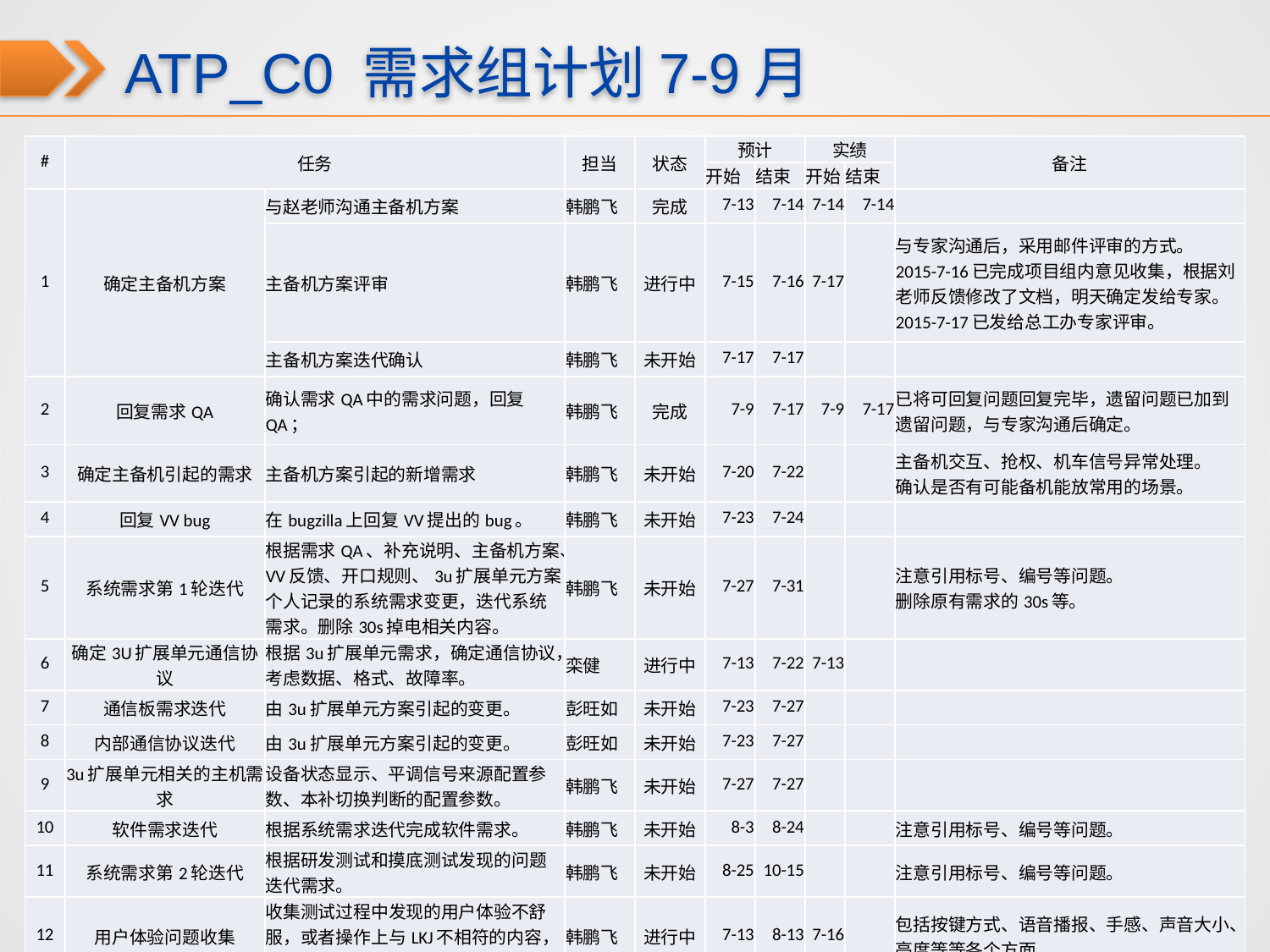

ATP_C0 需求组计划7-9月

| # | 任务 |  | 担当 | 状态 | 预计 |  | 实绩 |  | 备注 |
| --- | --- | --- | --- | --- | --- | --- | --- | --- | --- |
|  |  |  |  |  | 开始 | 结束 | 开始 | 结束 |  |
| 1 | 确定主备机方案 | 与赵老师沟通主备机方案 | 韩鹏飞 | 完成 | 7-13 | 7-14 | 7-14 | 7-14 |  |
|  |  | 主备机方案评审 | 韩鹏飞 | 进行中 | 7-15 | 7-16 | 7-17 |  | 与专家沟通后，采用邮件评审的方式。 2015-7-16已完成项目组内意见收集，根据刘老师反馈修改了文档，明天确定发给专家。 2015-7-17已发给总工办专家评审。 |
|  |  | 主备机方案迭代确认 | 韩鹏飞 | 未开始 | 7-17 | 7-17 |  |  |  |
| 2 | 回复需求QA | 确认需求QA中的需求问题，回复QA； | 韩鹏飞 | 完成 | 7-9 | 7-17 | 7-9 | 7-17 | 已将可回复问题回复完毕，遗留问题已加到遗留问题，与专家沟通后确定。 |
| 3 | 确定主备机引起的需求 | 主备机方案引起的新增需求 | 韩鹏飞 | 未开始 | 7-20 | 7-22 |  |  | 主备机交互、抢权、机车信号异常处理。 确认是否有可能备机能放常用的场景。 |
| 4 | 回复VV bug | 在bugzilla上回复VV提出的bug。 | 韩鹏飞 | 未开始 | 7-23 | 7-24 |  |  |  |
| 5 | 系统需求第1轮迭代 | 根据需求QA、补充说明、主备机方案、VV反馈、开口规则、3u扩展单元方案，个人记录的系统需求变更，迭代系统需求。删除30s掉电相关内容。 | 韩鹏飞 | 未开始 | 7-27 | 7-31 |  |  | 注意引用标号、编号等问题。 删除原有需求的30s等。 |
| 6 | 确定3U扩展单元通信协议 | 根据3u扩展单元需求，确定通信协议，考虑数据、格式、故障率。 | 栾健 | 进行中 | 7-13 | 7-22 | 7-13 |  |  |
| 7 | 通信板需求迭代 | 由3u扩展单元方案引起的变更。 | 彭旺如 | 未开始 | 7-23 | 7-27 |  |  |  |
| 8 | 内部通信协议迭代 | 由3u扩展单元方案引起的变更。 | 彭旺如 | 未开始 | 7-23 | 7-27 |  |  |  |
| 9 | 3u扩展单元相关的主机需求 | 设备状态显示、平调信号来源配置参数、本补切换判断的配置参数。 | 韩鹏飞 | 未开始 | 7-27 | 7-27 |  |  |  |
| 10 | 软件需求迭代 | 根据系统需求迭代完成软件需求。 | 韩鹏飞 | 未开始 | 8-3 | 8-24 |  |  | 注意引用标号、编号等问题。 |
| 11 | 系统需求第2轮迭代 | 根据研发测试和摸底测试发现的问题迭代需求。 | 韩鹏飞 | 未开始 | 8-25 | 10-15 |  |  | 注意引用标号、编号等问题。 |
| 12 | 用户体验问题收集 | 收集测试过程中发现的用户体验不舒服，或者操作上与LKJ不相符的内容，提供给DMI需求人员。 | 韩鹏飞 | 进行中 | 7-13 | 8-13 | 7-16 |  | 包括按键方式、语音播报、手感、声音大小、亮度等等各个方面 |